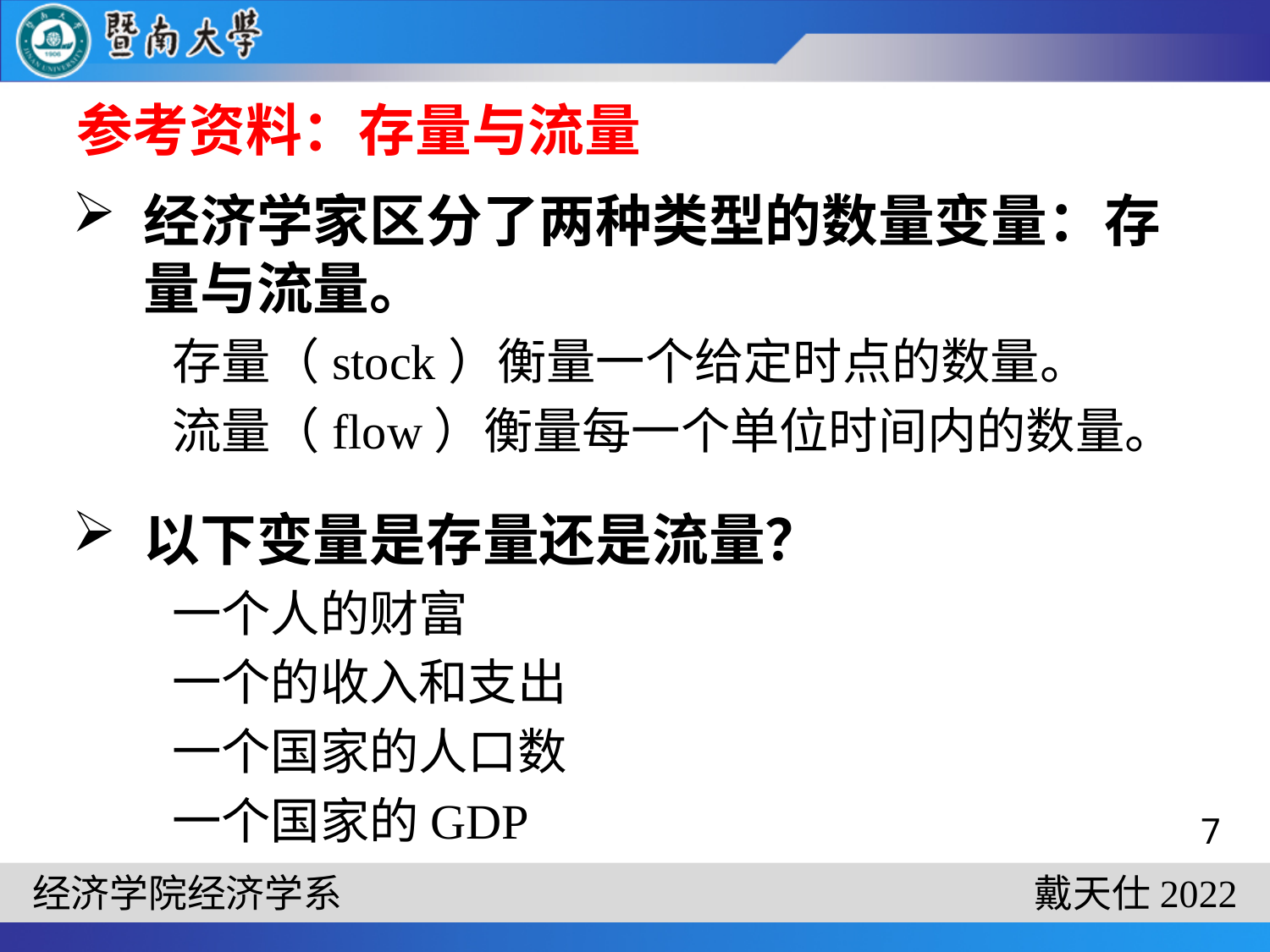

# 参考资料：存量与流量
经济学家区分了两种类型的数量变量：存量与流量。
存量（stock）衡量一个给定时点的数量。
流量（flow）衡量每一个单位时间内的数量。

以下变量是存量还是流量？
一个人的财富
一个的收入和支出
一个国家的人口数
一个国家的GDP
7